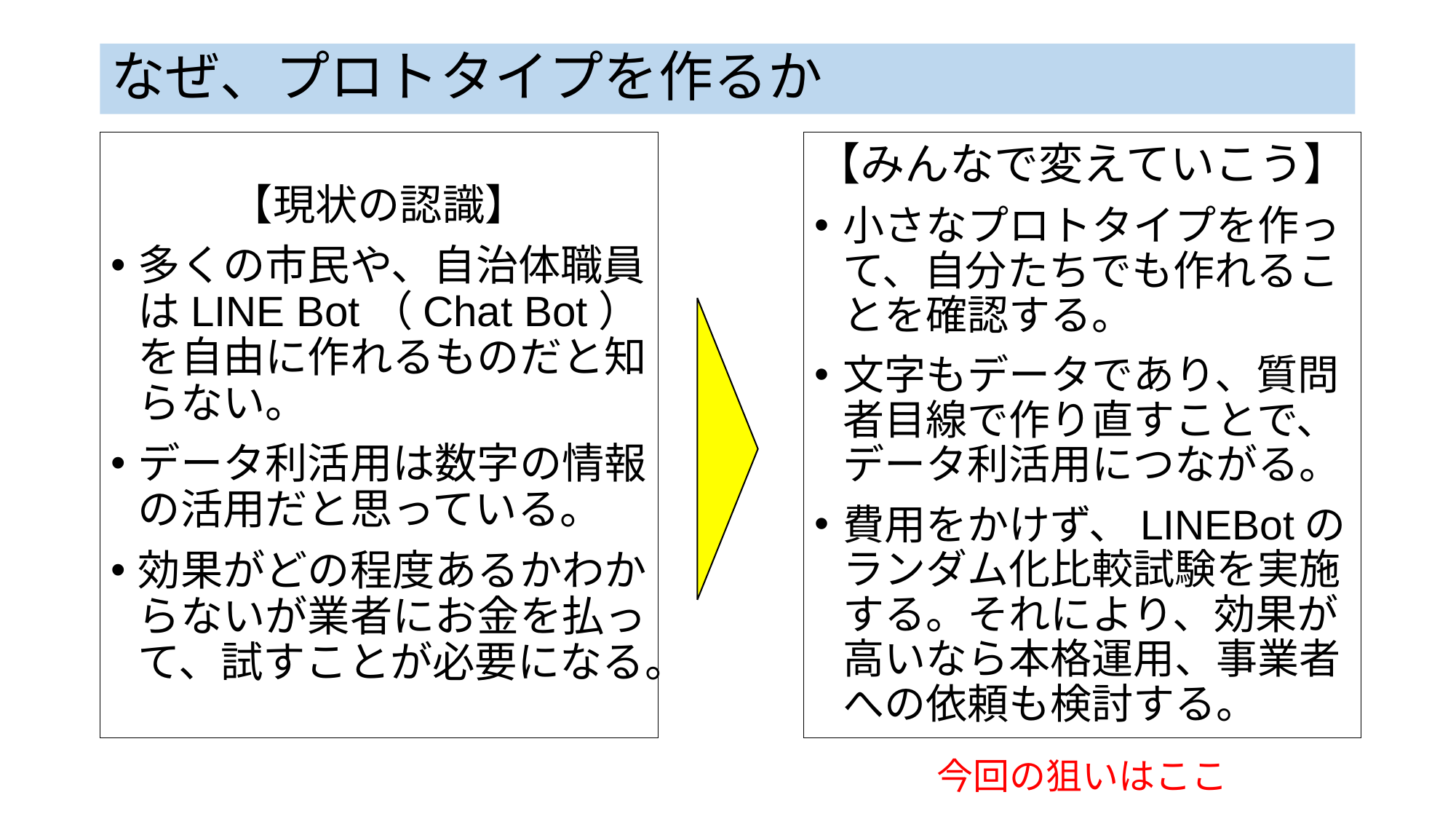

# なぜ、プロトタイプを作るか
【現状の認識】
多くの市民や、自治体職員はLINE Bot（Chat Bot）を自由に作れるものだと知らない。
データ利活用は数字の情報の活用だと思っている。
効果がどの程度あるかわからないが業者にお金を払って、試すことが必要になる。

【みんなで変えていこう】
小さなプロトタイプを作って、自分たちでも作れることを確認する。
文字もデータであり、質問者目線で作り直すことで、データ利活用につながる。
費用をかけず、LINEBotのランダム化比較試験を実施する。それにより、効果が高いなら本格運用、事業者への依頼も検討する。

今回の狙いはここ